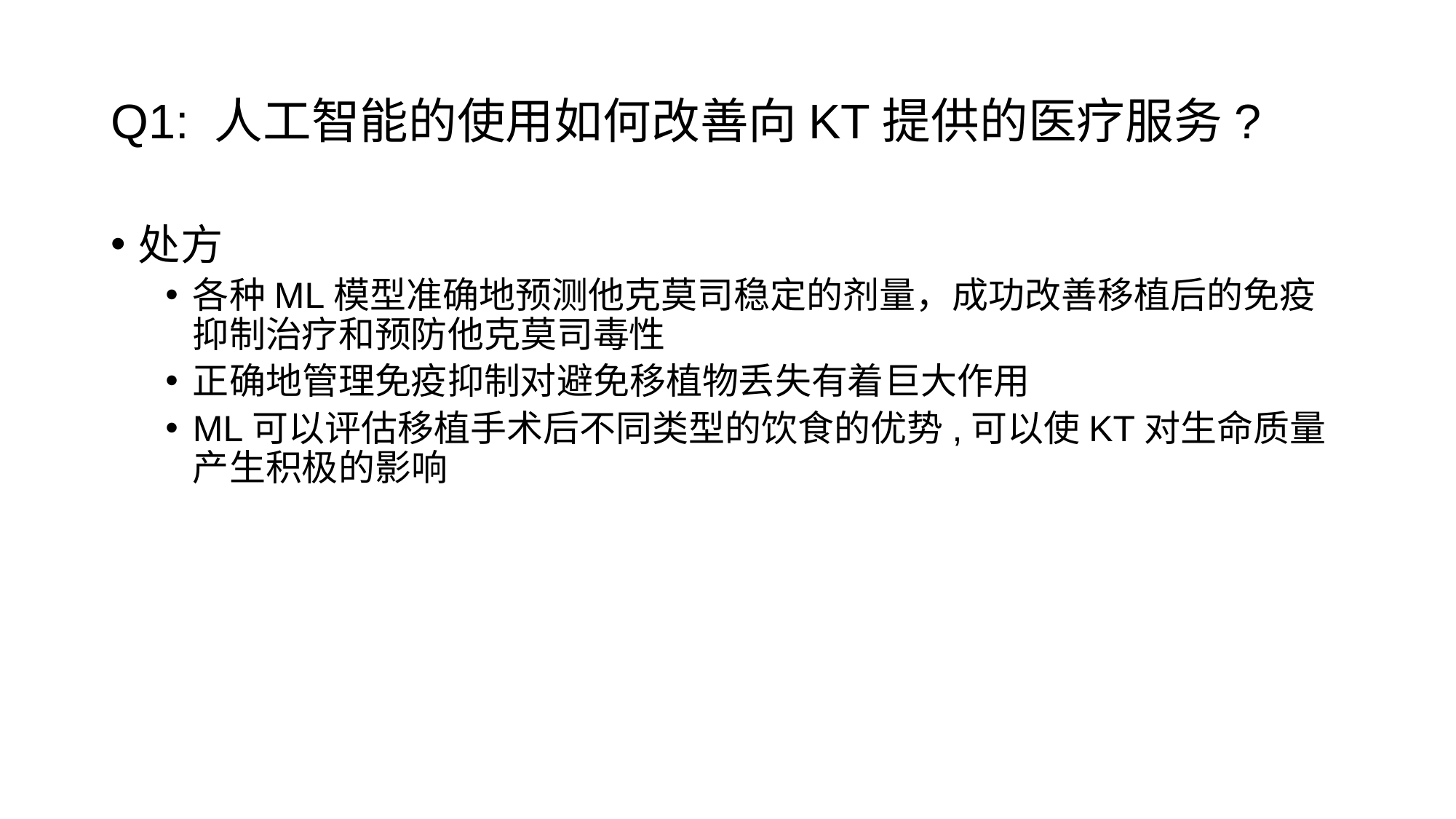

# Q1: 人工智能的使用如何改善向KT提供的医疗服务?
处方
各种ML模型准确地预测他克莫司稳定的剂量，成功改善移植后的免疫抑制治疗和预防他克莫司毒性
正确地管理免疫抑制对避免移植物丢失有着巨大作用
ML可以评估移植手术后不同类型的饮食的优势,可以使KT对生命质量产生积极的影响